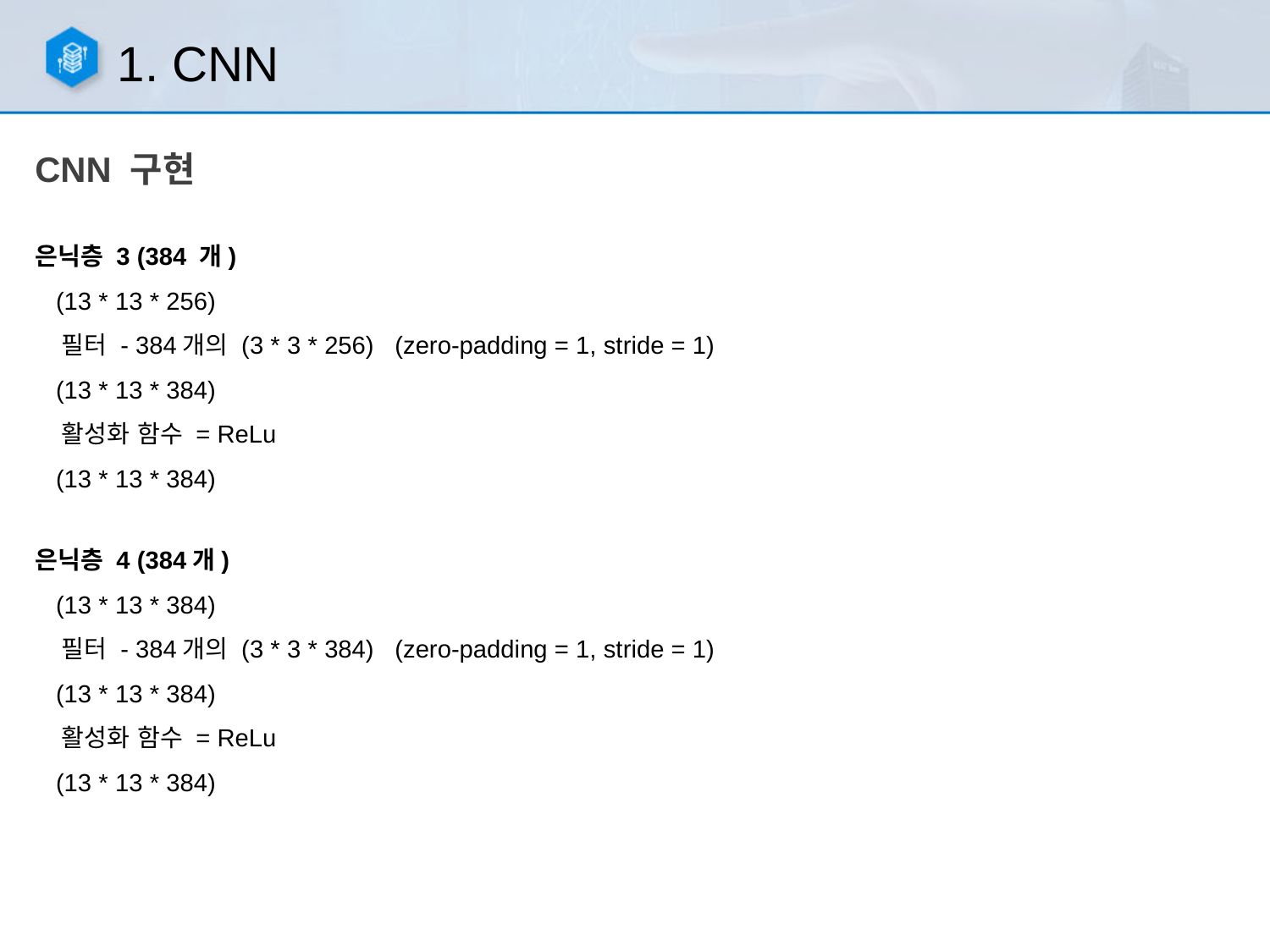

1. CNN
CNN 구현
은닉층 3 (384 개)
   (13 * 13 * 256)
   필터 - 384개의 (3 * 3 * 256)   (zero-padding = 1, stride = 1)
   (13 * 13 * 384)
   활성화 함수 = ReLu
   (13 * 13 * 384)
은닉층 4 (384개)
   (13 * 13 * 384)
   필터 - 384개의 (3 * 3 * 384)   (zero-padding = 1, stride = 1)
   (13 * 13 * 384)
   활성화 함수 = ReLu
   (13 * 13 * 384)